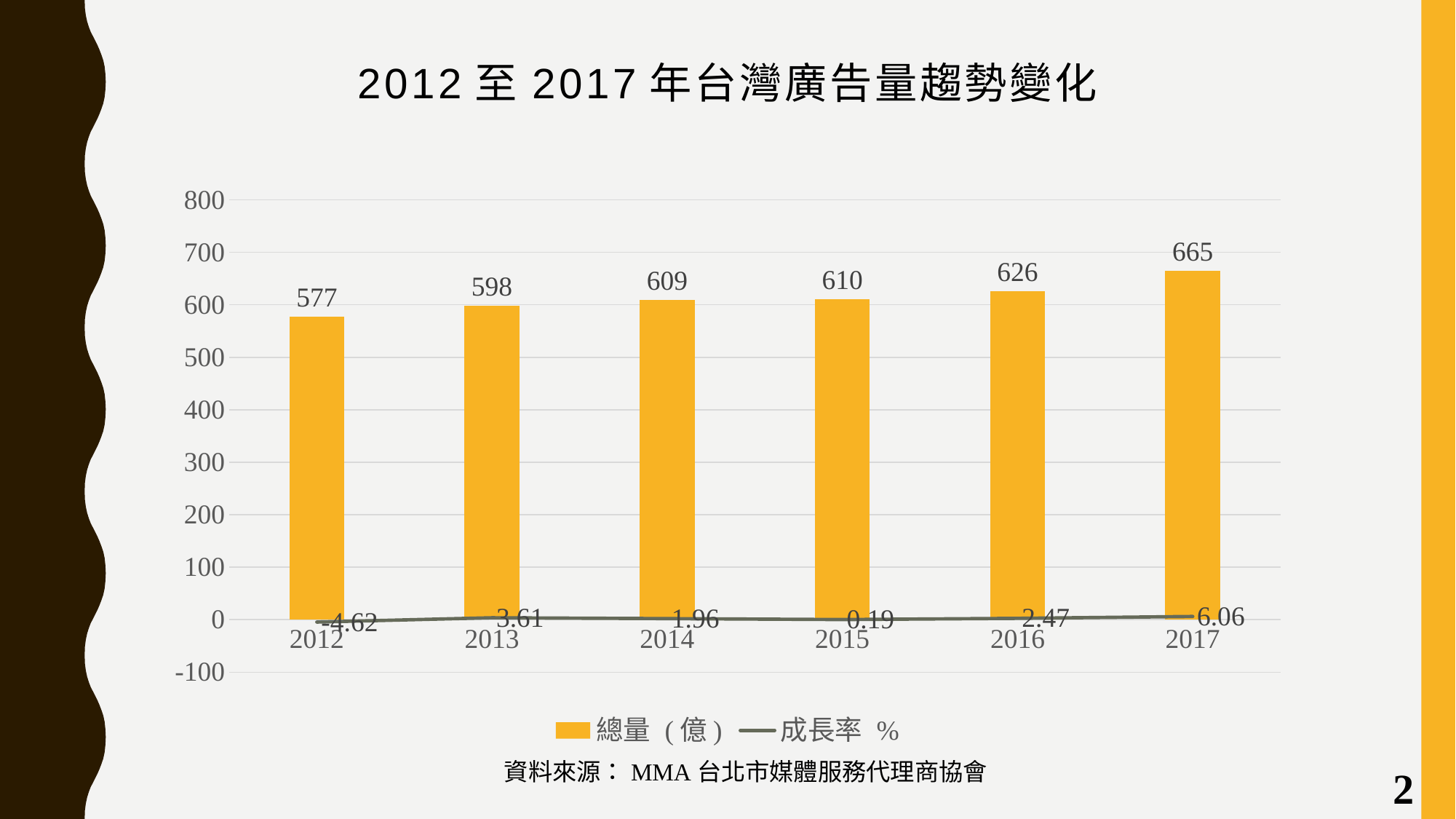

### Chart: 2012至2017年台灣廣告量趨勢變化

| Category | 總量 (億) | 成長率 % |
|---|---|---|
| 2012 | 577.0 | -4.62 |
| 2013 | 598.0 | 3.61 |
| 2014 | 609.0 | 1.96 |
| 2015 | 610.0 | 0.19 |
| 2016 | 626.0 | 2.47 |
| 2017 | 665.0 | 6.06 |
資料來源：MMA台北市媒體服務代理商協會
2